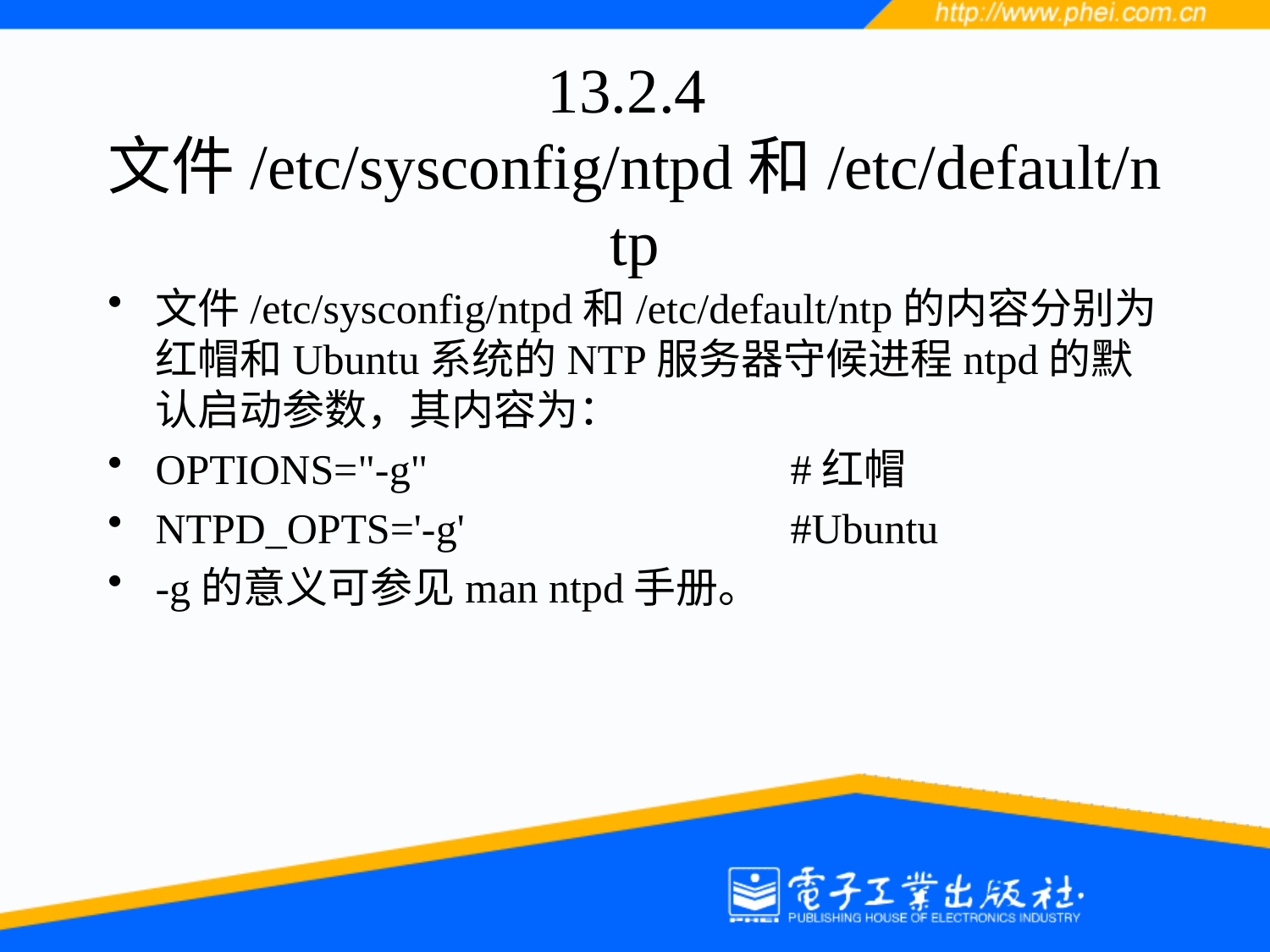

# 13.2.4  文件/etc/sysconfig/ntpd和/etc/default/ntp
文件/etc/sysconfig/ntpd和/etc/default/ntp的内容分别为红帽和Ubuntu系统的NTP服务器守候进程ntpd的默认启动参数，其内容为：
OPTIONS="-g" 			#红帽
NTPD_OPTS='-g' 			#Ubuntu
-g的意义可参见man ntpd手册。